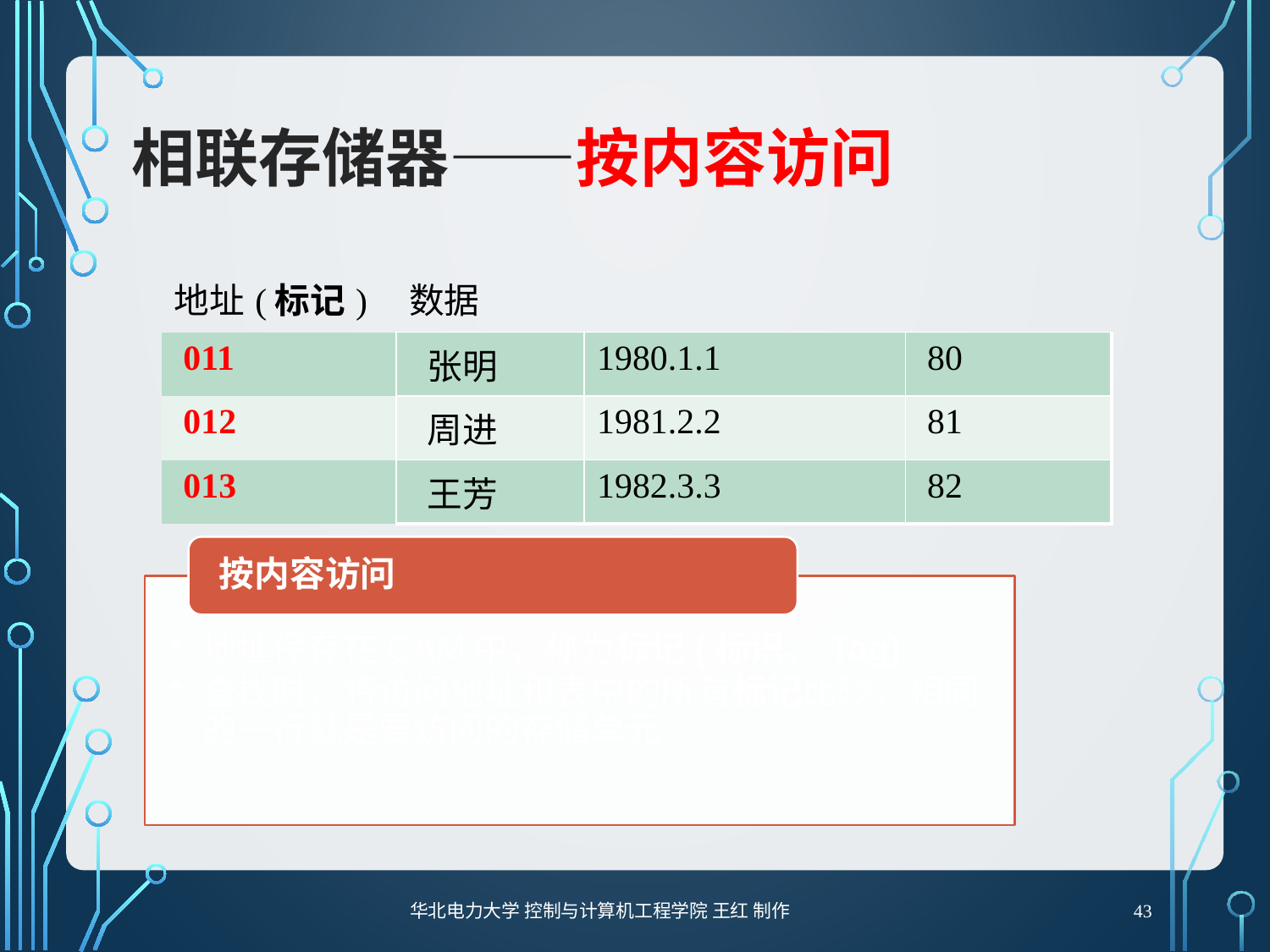

# 相联存储器——按内容访问
| 地址(标记) | 数据 |  |  |
| --- | --- | --- | --- |
| 011 | 张明 | 1980.1.1 | 80 |
| 012 | 周进 | 1981.2.2 | 81 |
| 013 | 王芳 | 1982.3.3 | 82 |
地址保存在CAM中，称为标记(标识、Tag)
查找时，将访问地址和表中的所有标记比较，相同的一行就是要访问的存储单元
按内容访问
43
华北电力大学 控制与计算机工程学院 王红 制作